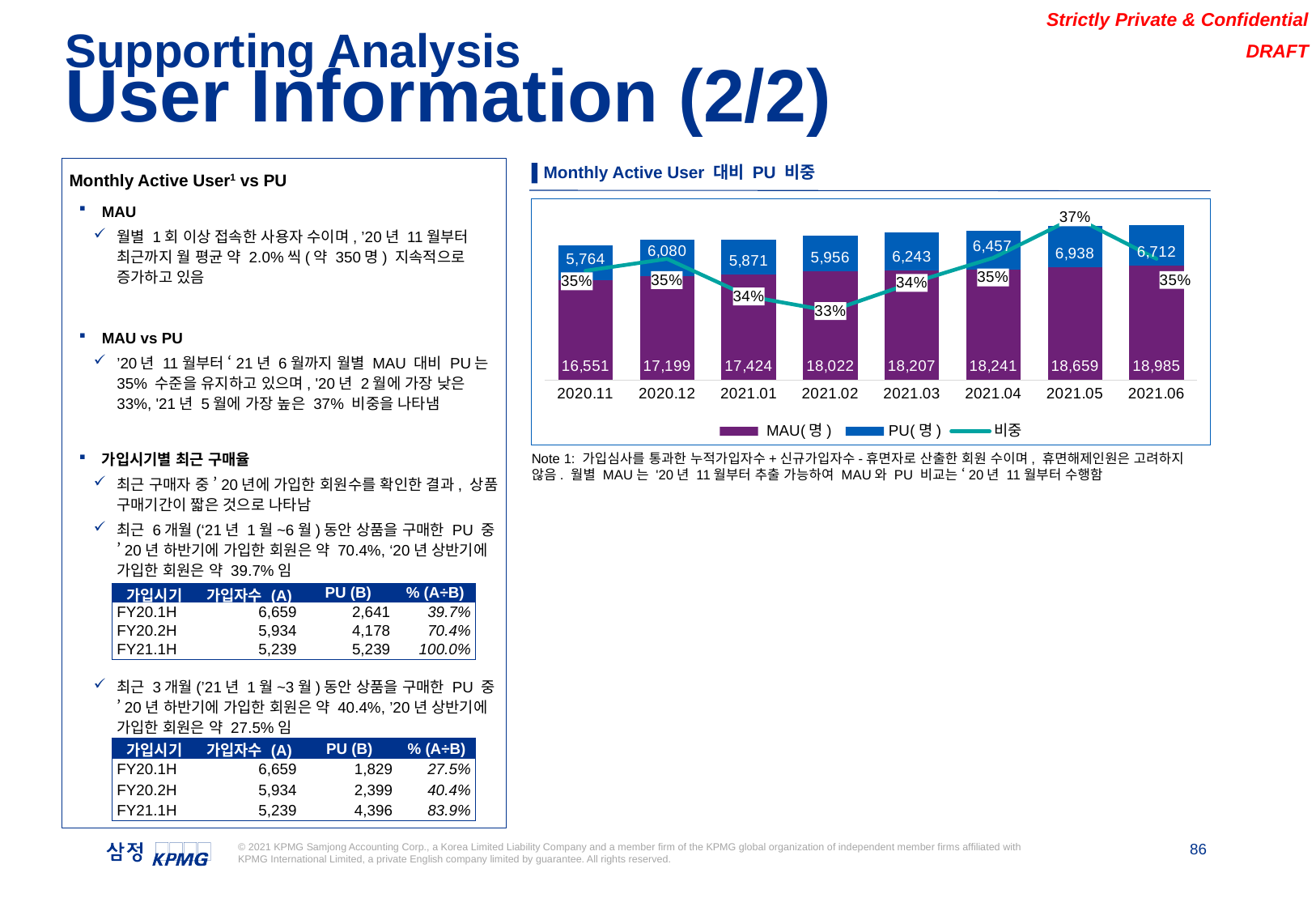

Supporting Analysis
User Information (2/2)
▌Monthly Active User 대비 PU 비중

Monthly Active User1 vs PU
MAU
월별 1회 이상 접속한 사용자 수이며, ’20년 11월부터 최근까지 월 평균 약 2.0%씩(약 350명) 지속적으로 증가하고 있음

MAU vs PU
’20년 11월부터 ‘21년 6월까지 월별 MAU 대비 PU는 35% 수준을 유지하고 있으며, '20년 2월에 가장 낮은 33%, '21년 5월에 가장 높은 37% 비중을 나타냄

가입시기별 최근 구매율
최근 구매자 중 ’20년에 가입한 회원수를 확인한 결과, 상품 구매기간이 짧은 것으로 나타남
최근 6개월(‘21년 1월~6월)동안 상품을 구매한 PU 중 ’20년 하반기에 가입한 회원은 약 70.4%, ‘20년 상반기에 가입한 회원은 약 39.7%임

최근 3개월(’21년 1월~3월)동안 상품을 구매한 PU 중 ’20년 하반기에 가입한 회원은 약 40.4%, ’20년 상반기에 가입한 회원은 약 27.5%임

### Chart

| Category |  MAU(명)  | PU(명) | 비중 |
|---|---|---|---|
| 2020.11 | 16551.0 | 5764.0 | 0.3482569029061688 |
| 2020.12 | 17199.0 | 6080.0 | 0.35350892493749636 |
| 2021.01 | 17424.0 | 5871.0 | 0.33694903581267216 |
| 2021.02 | 18022.0 | 5956.0 | 0.33048496282321604 |
| 2021.03 | 18207.0 | 6243.0 | 0.34289009721535674 |
| 2021.04 | 18241.0 | 6457.0 | 0.3539827860314676 |
| 2021.05 | 18659.0 | 6938.0 | 0.3718312878503671 |
| 2021.06 | 18985.0 | 6712.0 | 0.3535422702133263 |
Note 1: 가입심사를 통과한 누적가입자수+신규가입자수-휴면자로 산출한 회원 수이며, 휴면해제인원은 고려하지 않음. 월별 MAU는 '20년 11월부터 추출 가능하여 MAU와 PU 비교는 ‘20년 11월부터 수행함
| 가입시기 | 가입자수 (A) | PU (B) | % (A÷B) |
| --- | --- | --- | --- |
| FY20.1H | 6,659 | 2,641 | 39.7% |
| FY20.2H | 5,934 | 4,178 | 70.4% |
| FY21.1H | 5,239 | 5,239 | 100.0% |
| 가입시기 | 가입자수 (A) | PU (B) | % (A÷B) |
| --- | --- | --- | --- |
| FY20.1H | 6,659 | 1,829 | 27.5% |
| FY20.2H | 5,934 | 2,399 | 40.4% |
| FY21.1H | 5,239 | 4,396 | 83.9% |